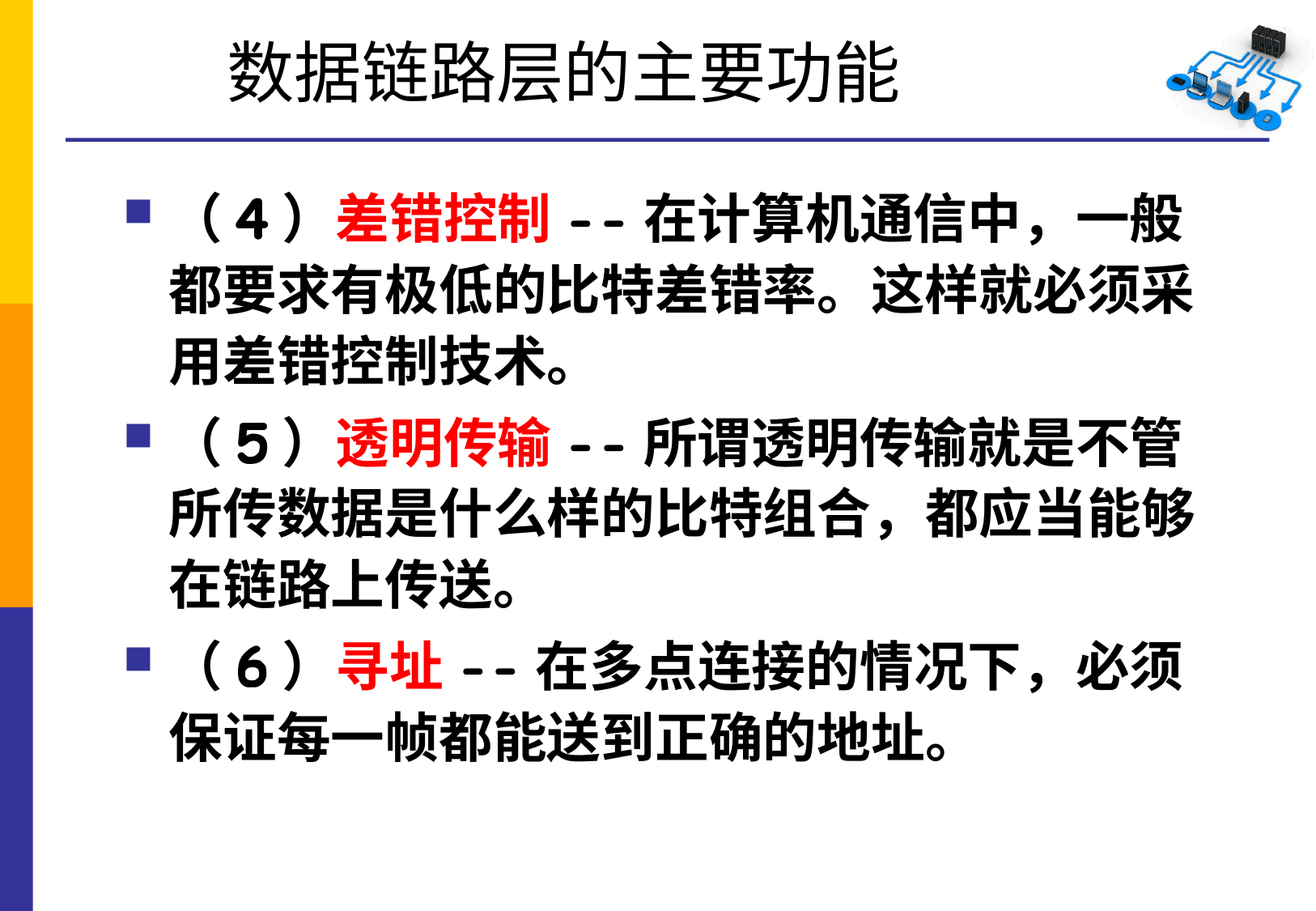

数据链路层的主要功能
（4）差错控制--在计算机通信中，一般都要求有极低的比特差错率。这样就必须采用差错控制技术。
（5）透明传输--所谓透明传输就是不管所传数据是什么样的比特组合，都应当能够在链路上传送。
（6）寻址--在多点连接的情况下，必须保证每一帧都能送到正确的地址。